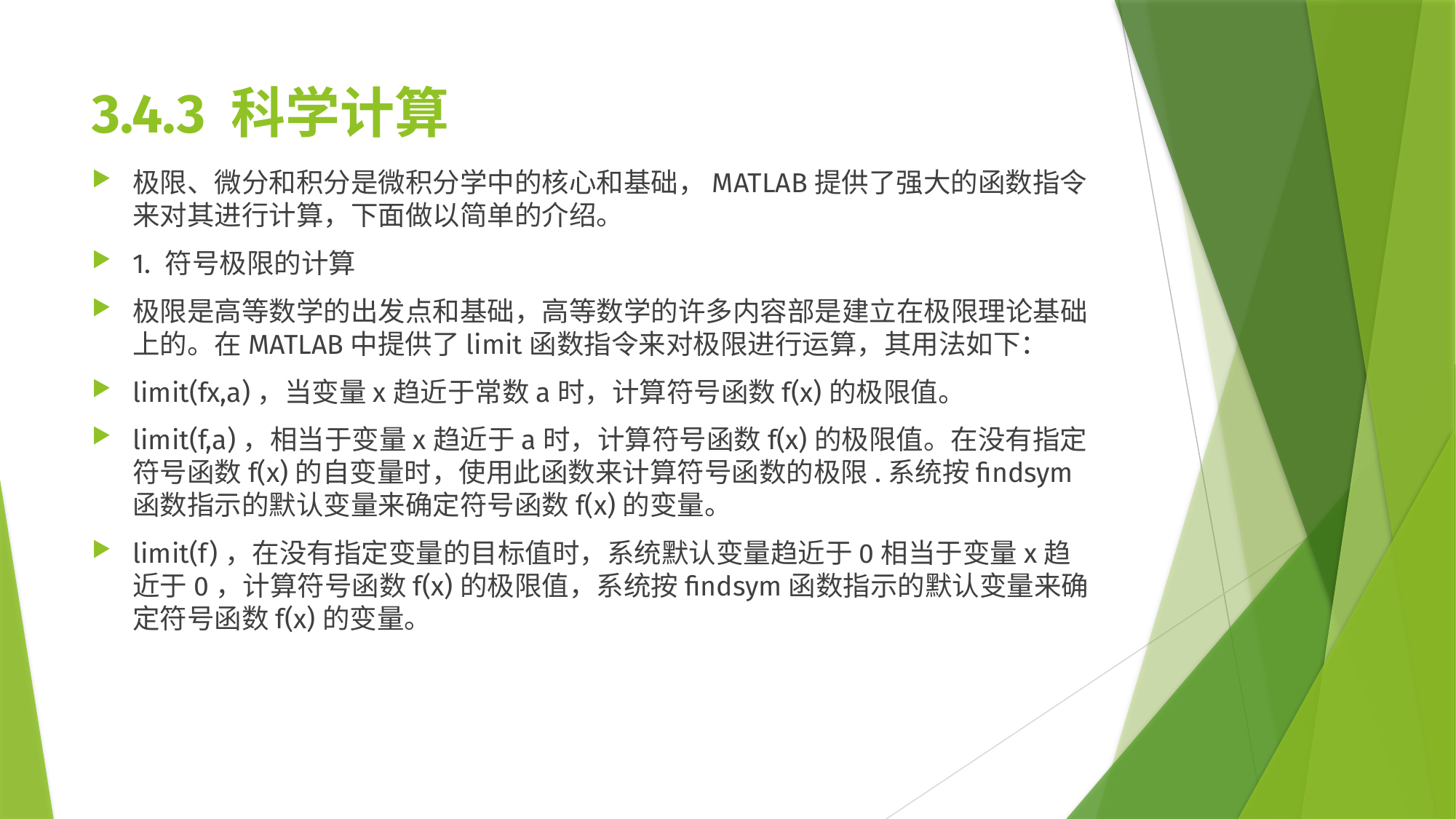

# 3.4.3 科学计算
极限、微分和积分是微积分学中的核心和基础，MATLAB提供了强大的函数指令来对其进行计算，下面做以简单的介绍。
1. 符号极限的计算
极限是高等数学的出发点和基础，高等数学的许多内容部是建立在极限理论基础上的。在MATLAB中提供了limit函数指令来对极限进行运算，其用法如下：
limit(fx,a)，当变量x趋近于常数a时，计算符号函数f(x)的极限值。
limit(f,a)，相当于变量x趋近于a时，计算符号函数f(x)的极限值。在没有指定符号函数f(x)的自变量时，使用此函数来计算符号函数的极限.系统按findsym函数指示的默认变量来确定符号函数f(x)的变量。
limit(f)，在没有指定变量的目标值时，系统默认变量趋近于0相当于变量x趋近于0，计算符号函数f(x)的极限值，系统按findsym函数指示的默认变量来确定符号函数f(x)的变量。